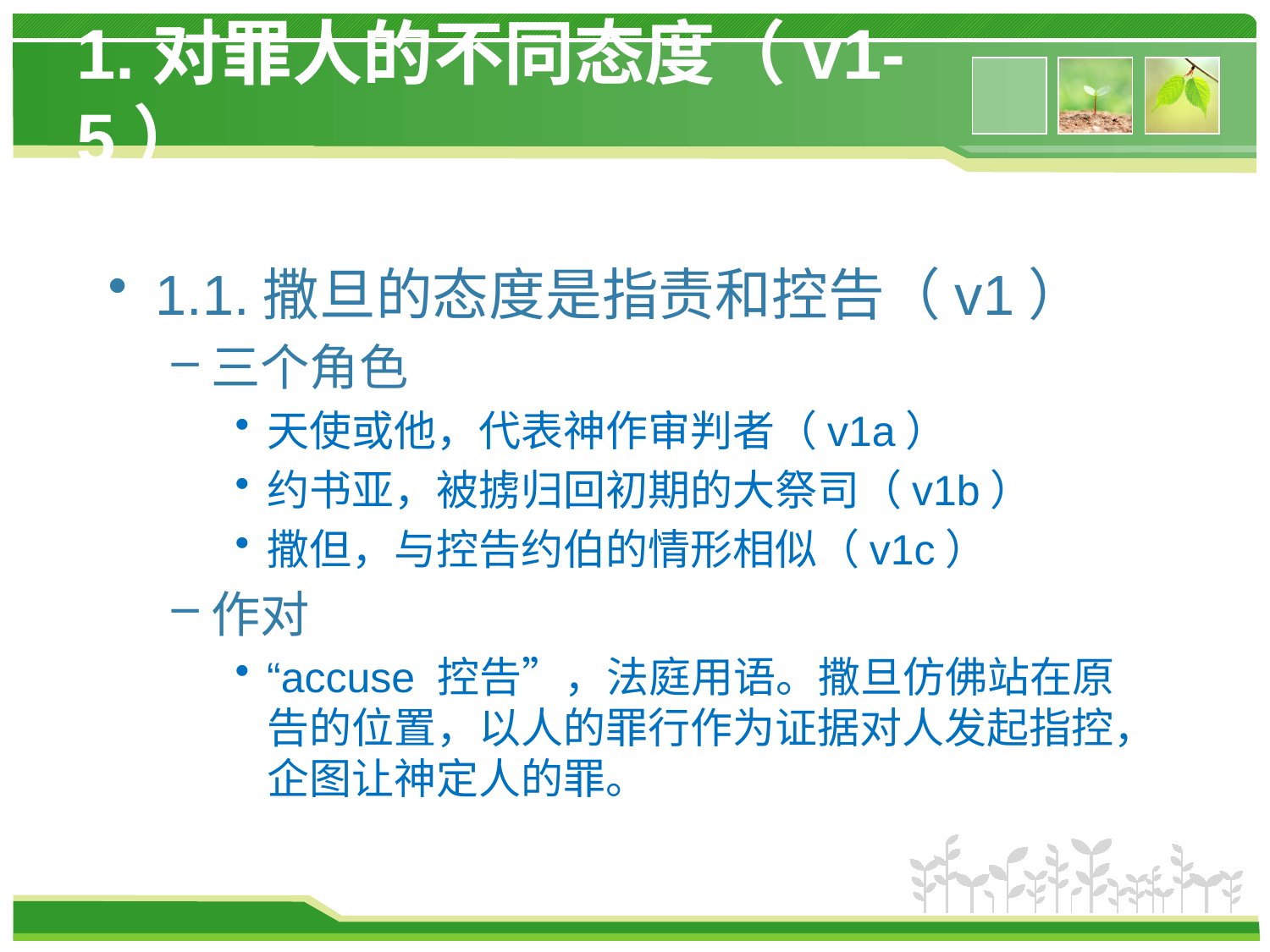

# 1.对罪人的不同态度（v1-5）
1.1.撒旦的态度是指责和控告（v1）
三个角色
天使或他，代表神作审判者（v1a）
约书亚，被掳归回初期的大祭司（v1b）
撒但，与控告约伯的情形相似（v1c）
作对
“accuse 控告”，法庭用语。撒旦仿佛站在原告的位置，以人的罪行作为证据对人发起指控，企图让神定人的罪。